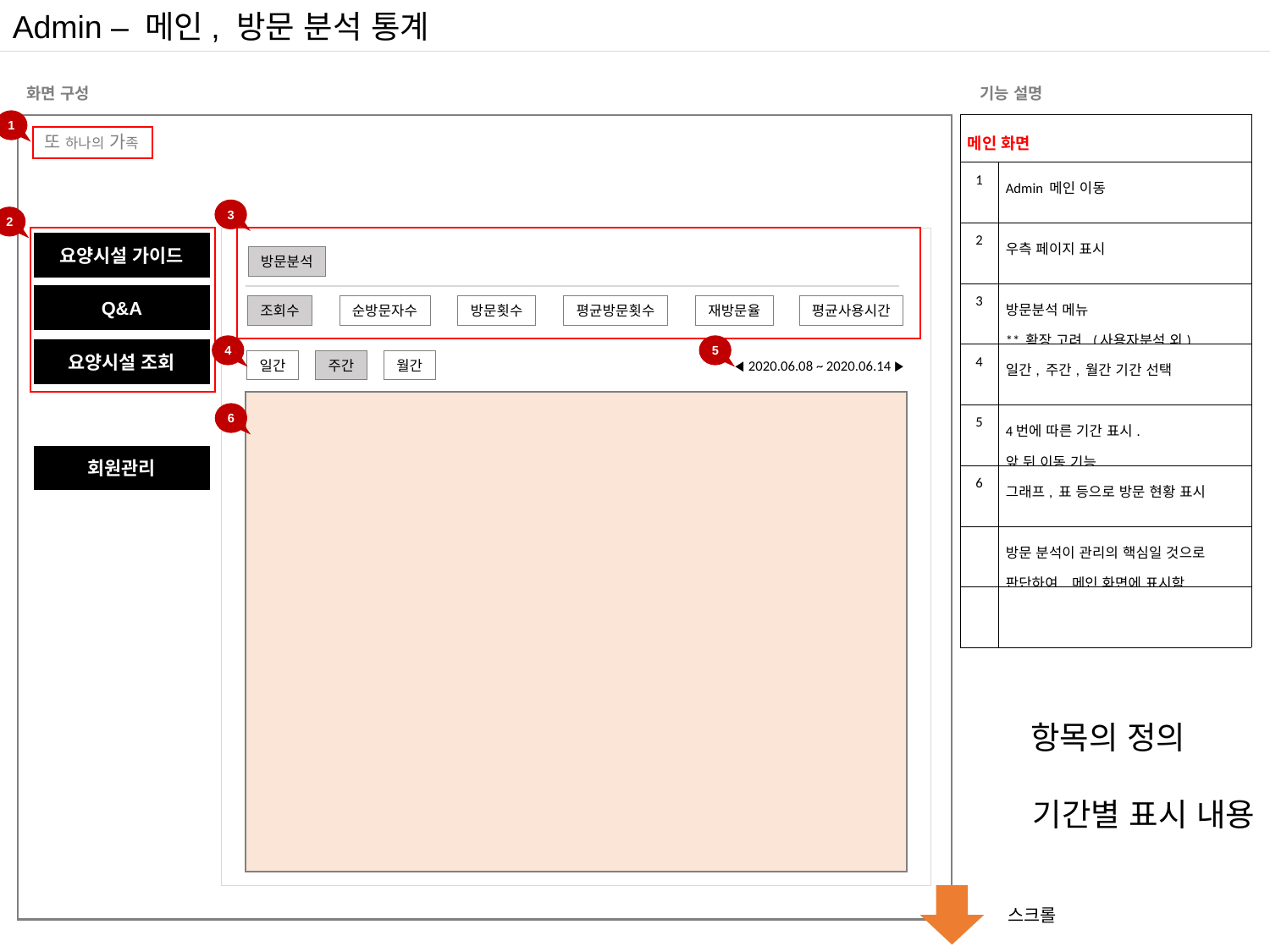

Admin – 메인, 방문 분석 통계
화면 구성
기능 설명
1

| 메인 화면 |  |
| --- | --- |
| 1 | Admin 메인 이동 |
| 2 | 우측 페이지 표시 |
| 3 | 방문분석 메뉴 \*\* 확장 고려, (사용자분석 외) |
| 4 | 일간, 주간, 월간 기간 선택 |
| 5 | 4번에 따른 기간 표시. 앞 뒤 이동 기능 |
| 6 | 그래프, 표 등으로 방문 현황 표시 |
|  | 방문 분석이 관리의 핵심일 것으로 판단하여, 메인 화면에 표시함 |
|  |  |
또 하나의 가족

3
2

요양시설 가이드
방문분석
Q&A
조회수
순방문자수
방문횟수
평균방문횟수
재방문율
평균사용시간
4
5
요양시설 조회
일간
주간
월간
◀ 2020.06.08 ~ 2020.06.14 ▶

6
회원관리
항목의 정의
기간별 표시 내용

스크롤